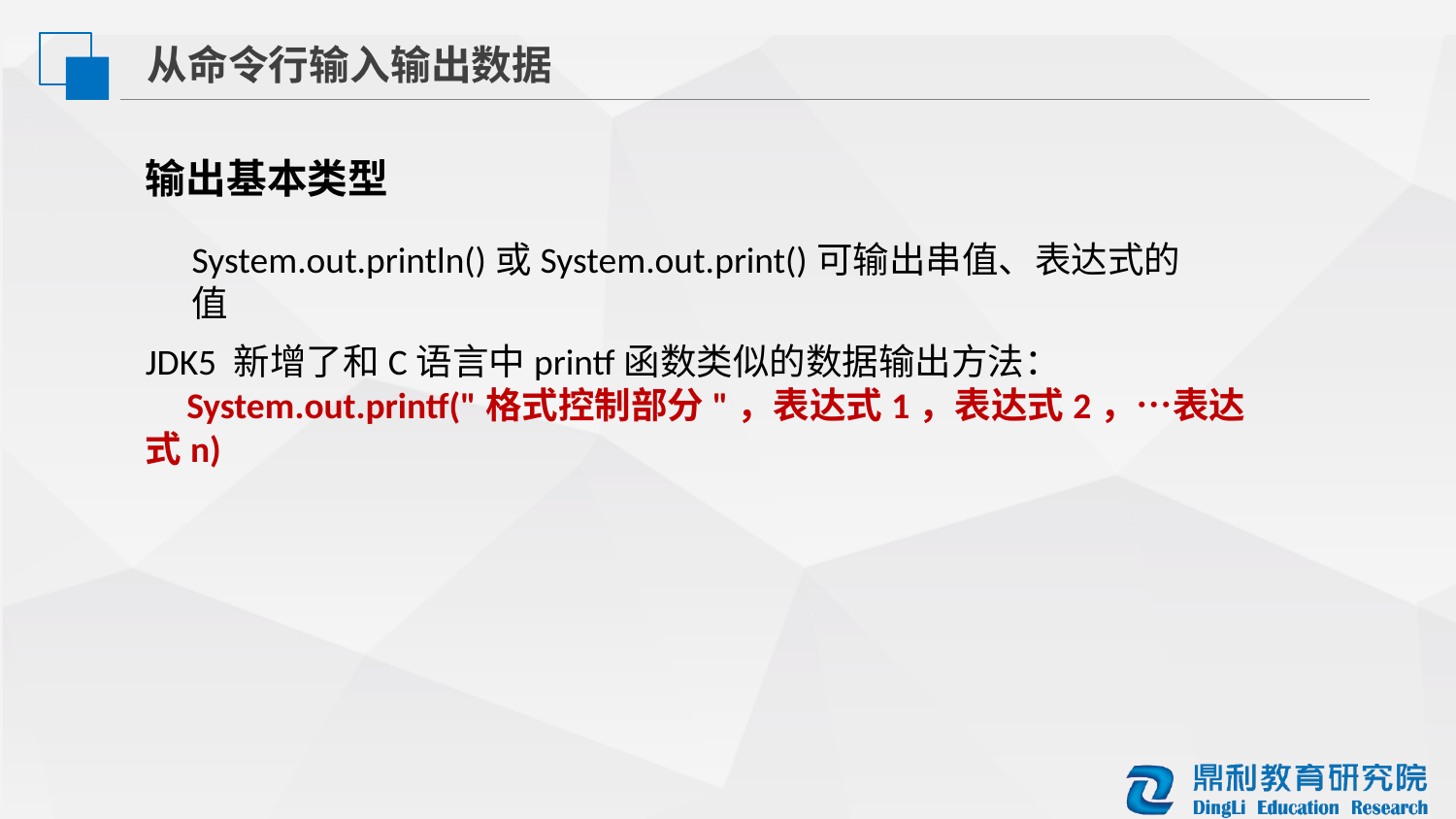

从命令行输入输出数据
输出基本类型
System.out.println()或System.out.print()可输出串值、表达式的值
JDK5 新增了和C语言中printf函数类似的数据输出方法：
     System.out.printf("格式控制部分"，表达式1，表达式2，…表达式n)